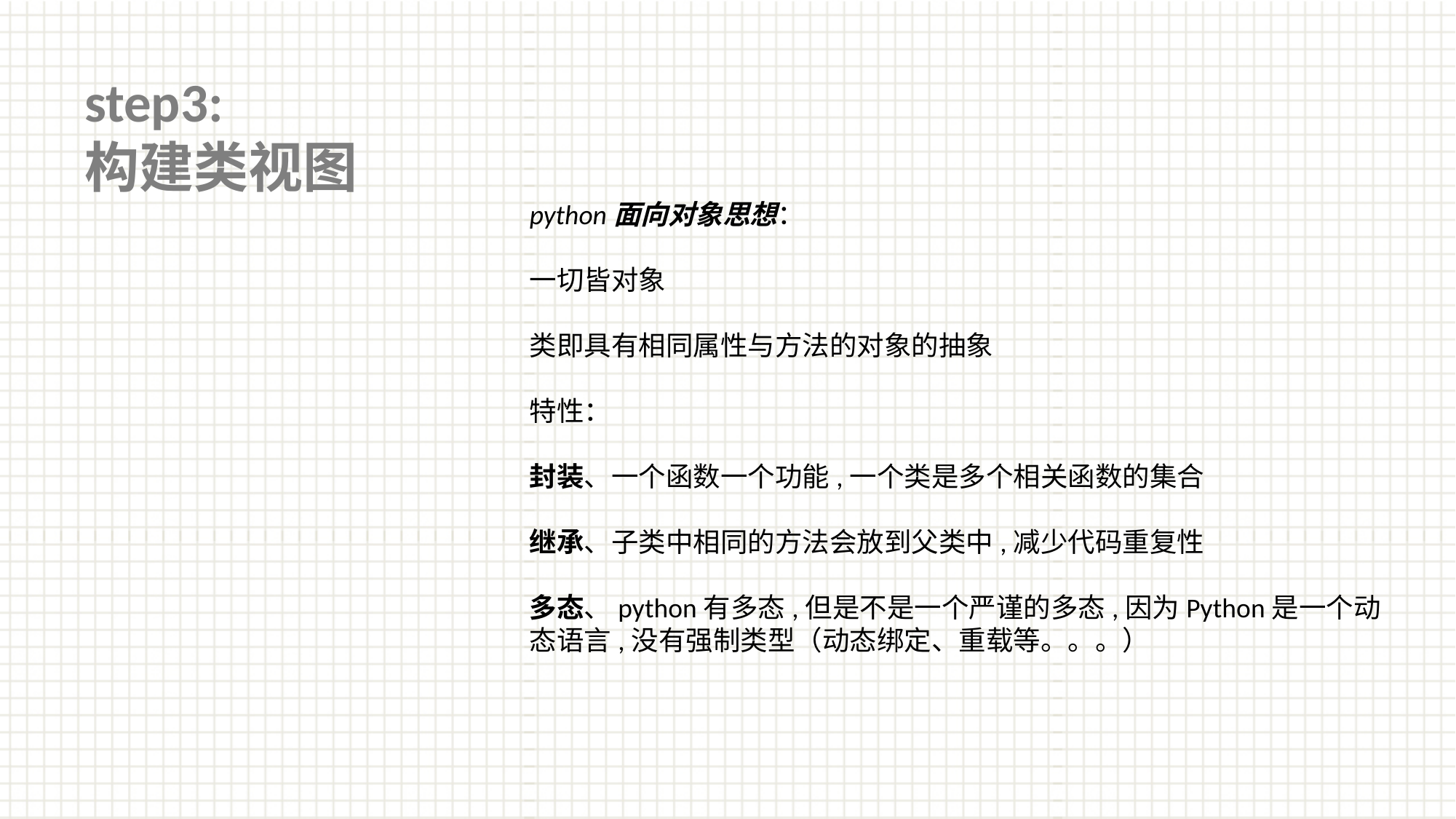

step3:
构建类视图

python面向对象思想：

一切皆对象

类即具有相同属性与方法的对象的抽象

特性：

封装、一个函数一个功能,一个类是多个相关函数的集合

继承、子类中相同的方法会放到父类中,减少代码重复性

多态、python有多态,但是不是一个严谨的多态,因为Python是一个动态语言,没有强制类型（动态绑定、重载等。。。）